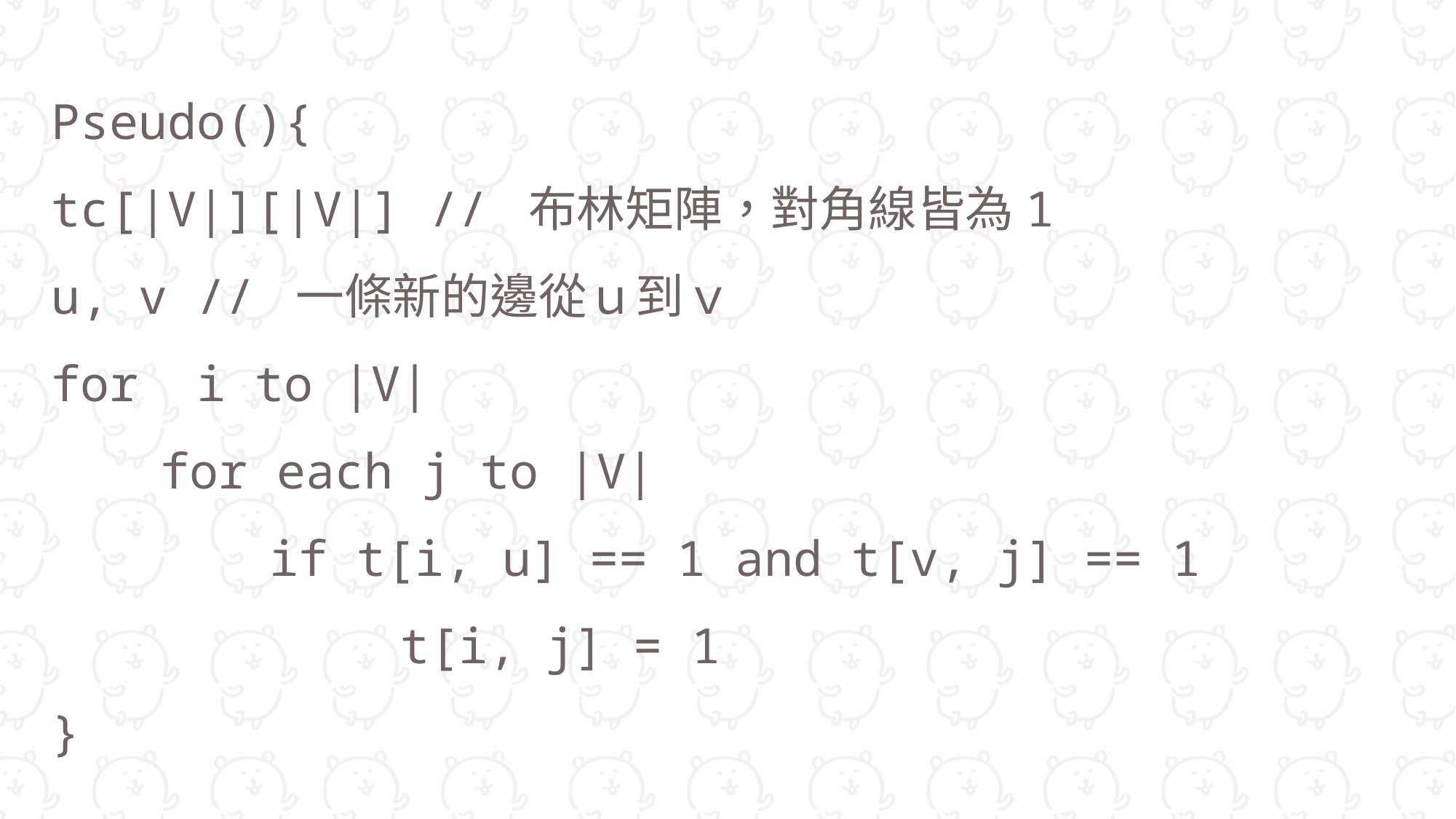

Pseudo(){
tc[|V|][|V|] // 布林矩陣，對角線皆為1
u, v // 一條新的邊從ｕ到ｖ
for  i to |V|
	for each j to |V|
 		if t[i, u] == 1 and t[v, j] == 1
            t[i, j] = 1
}